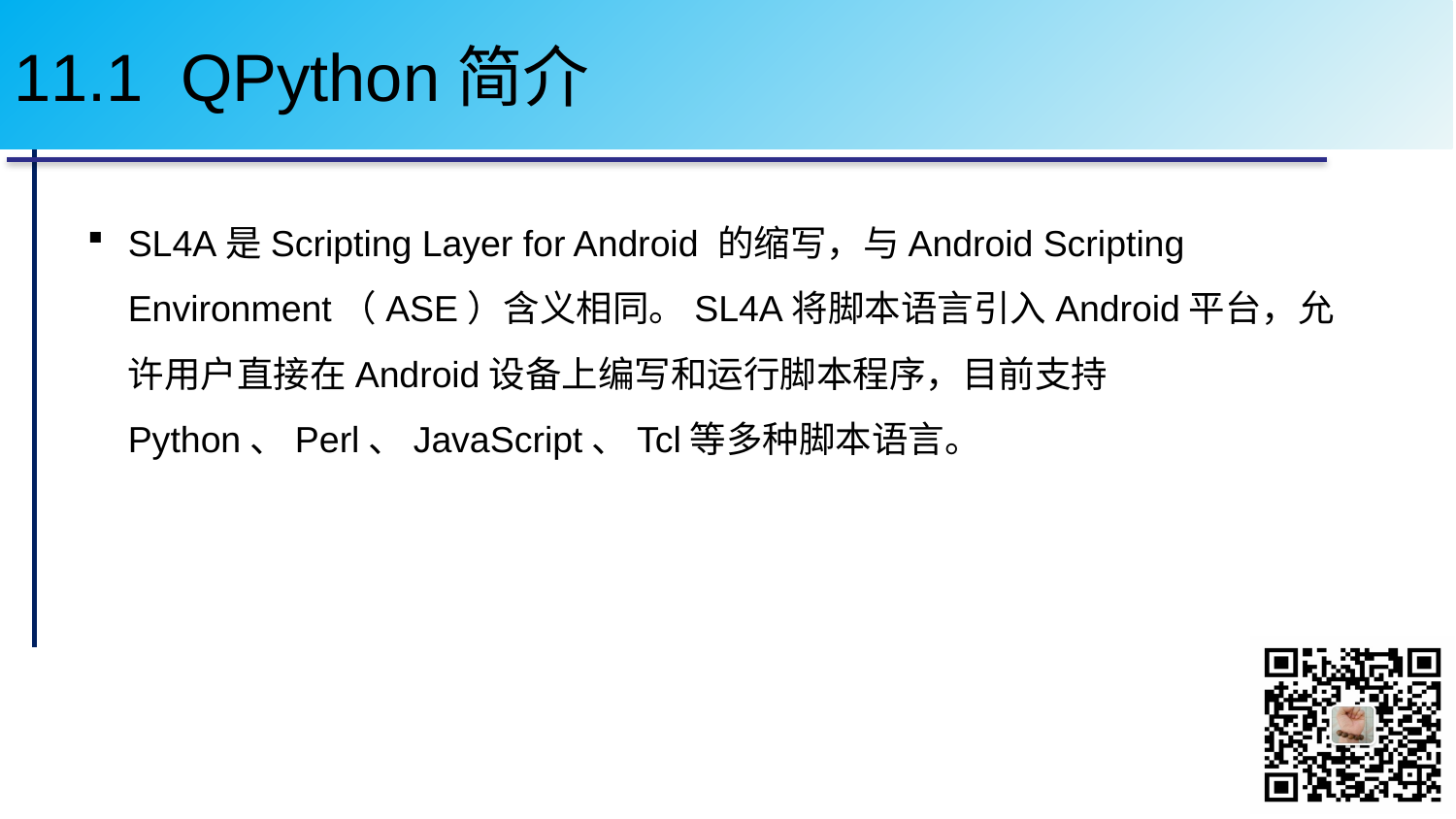

# 11.1  QPython简介
SL4A是Scripting Layer for Android 的缩写，与Android Scripting Environment（ASE）含义相同。SL4A将脚本语言引入Android平台，允许用户直接在Android设备上编写和运行脚本程序，目前支持Python、Perl、JavaScript、Tcl等多种脚本语言。